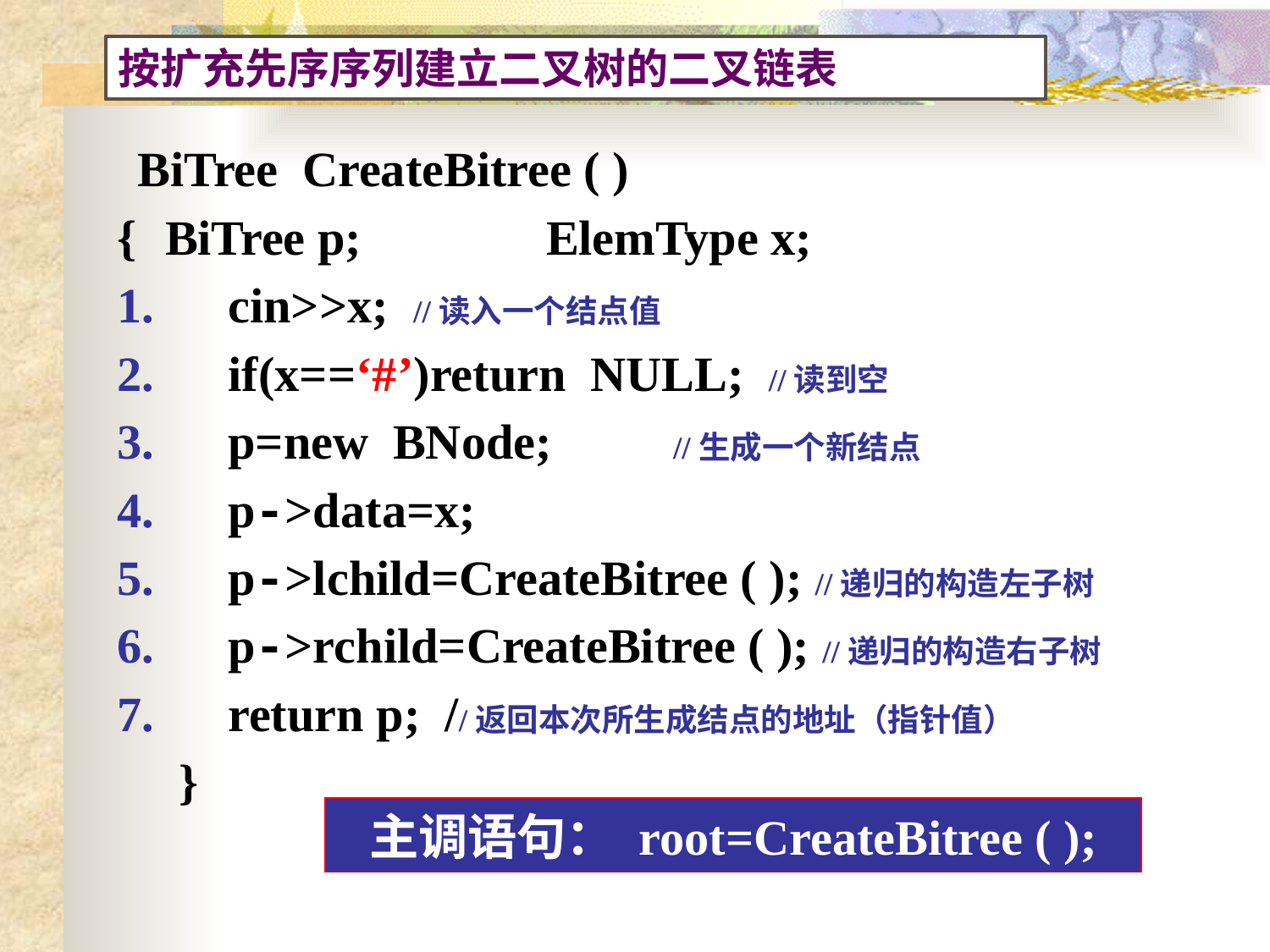

按扩充先序序列建立二叉树的二叉链表
  BiTree  CreateBitree ( )
{	BiTree p;		ElemType x;
1.      cin>>x;  //读入一个结点值
2.      if(x==‘#’)return  NULL;  //读到空
3.      p=new  BNode; 	//生成一个新结点
4.      p->data=x;
5.      p->lchild=CreateBitree ( ); //递归的构造左子树
6.      p->rchild=CreateBitree ( ); //递归的构造右子树
7.      return p;  //返回本次所生成结点的地址（指针值）
     }
主调语句： root=CreateBitree ( );